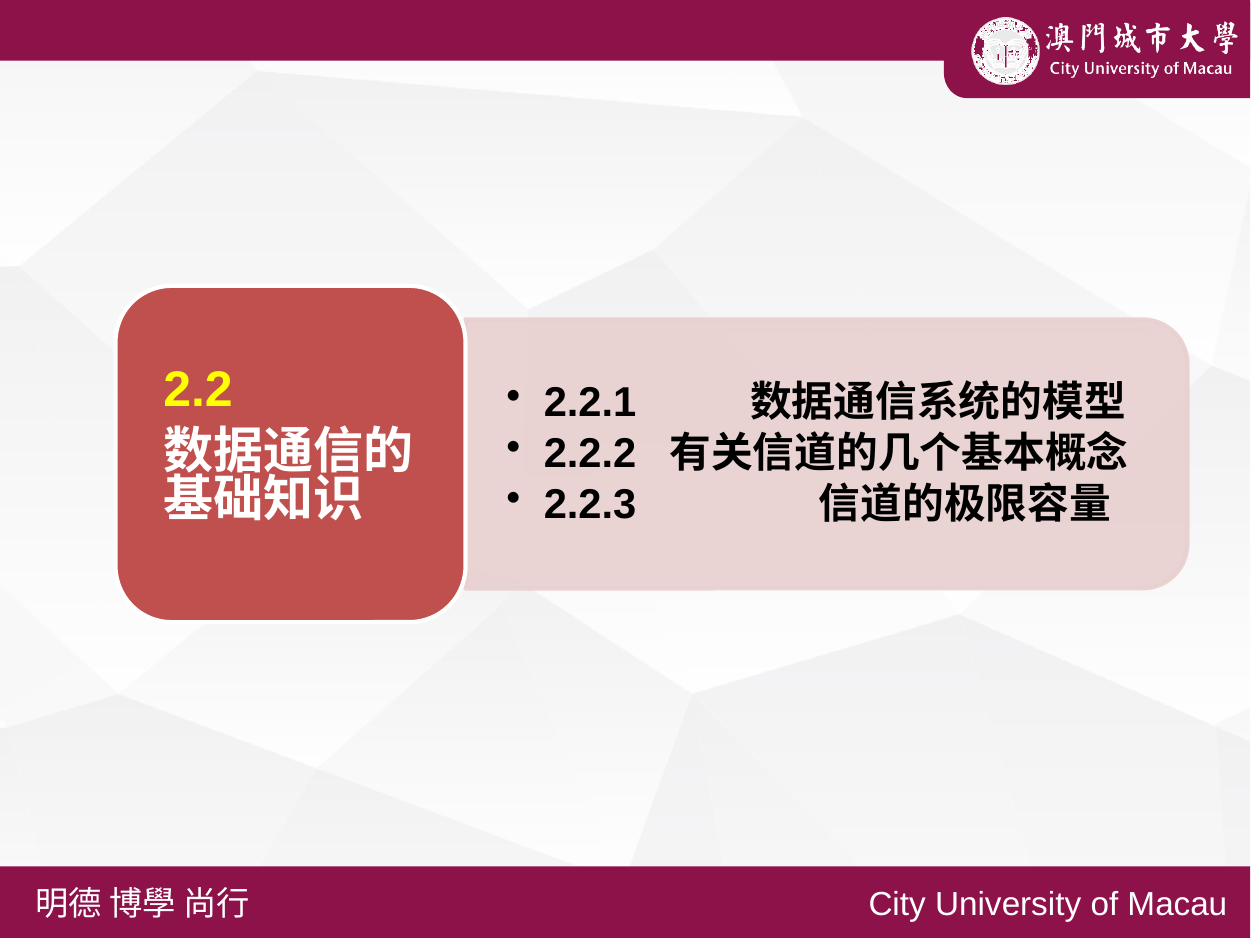

2.2.1         数据通信系统的模型
2.2.2  有关信道的几个基本概念
2.2.3               信道的极限容量
2.2
数据通信的基础知识